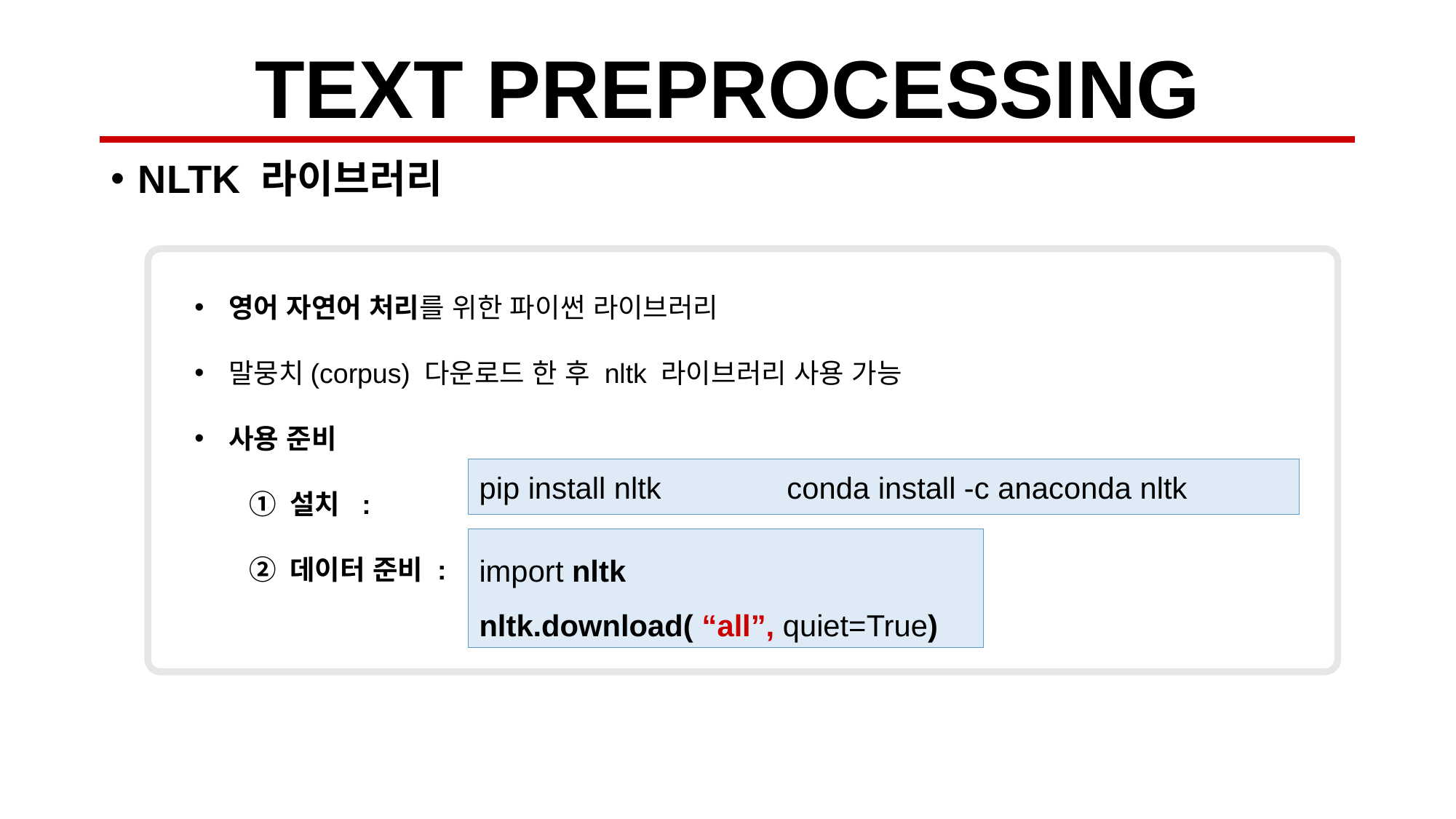

# TEXT PREPROCESSING
NLTK 라이브러리
영어 자연어 처리를 위한 파이썬 라이브러리
말뭉치(corpus) 다운로드 한 후 nltk 라이브러리 사용 가능
사용 준비
설치  :
데이터 준비 :
pip install nltk               conda install -c anaconda nltk
import nltk
nltk.download( “all”, quiet=True)